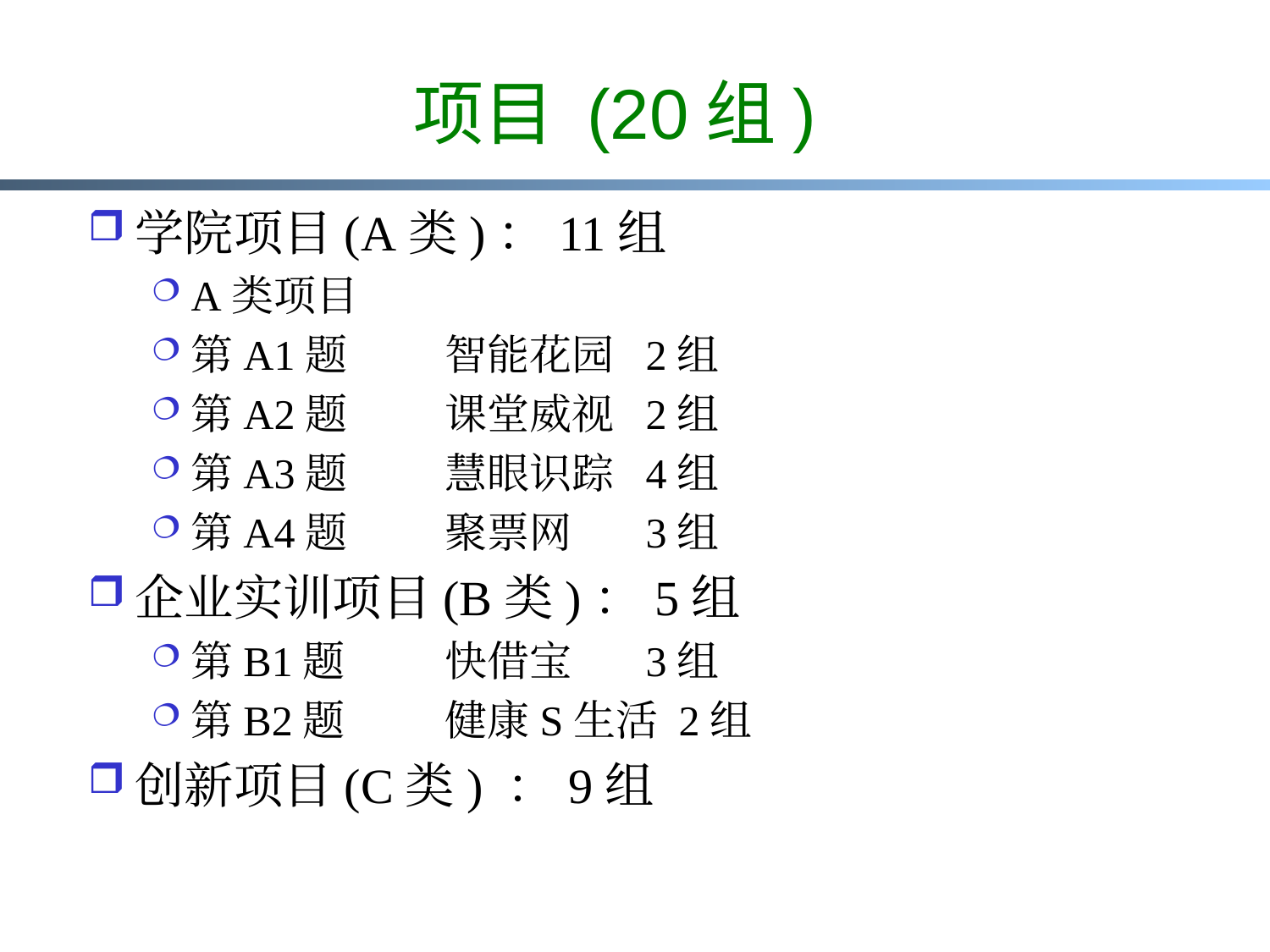

# 项目 (20组)
学院项目(A类)：11组
A类项目
第A1题	智能花园  2组
第A2题	课堂威视  2组
第A3题	慧眼识踪  4组
第A4题	聚票网      3组
企业实训项目(B类)：5组
第B1题	快借宝      3组
第B2题	健康S生活 2组
创新项目(C类) ：9组
5